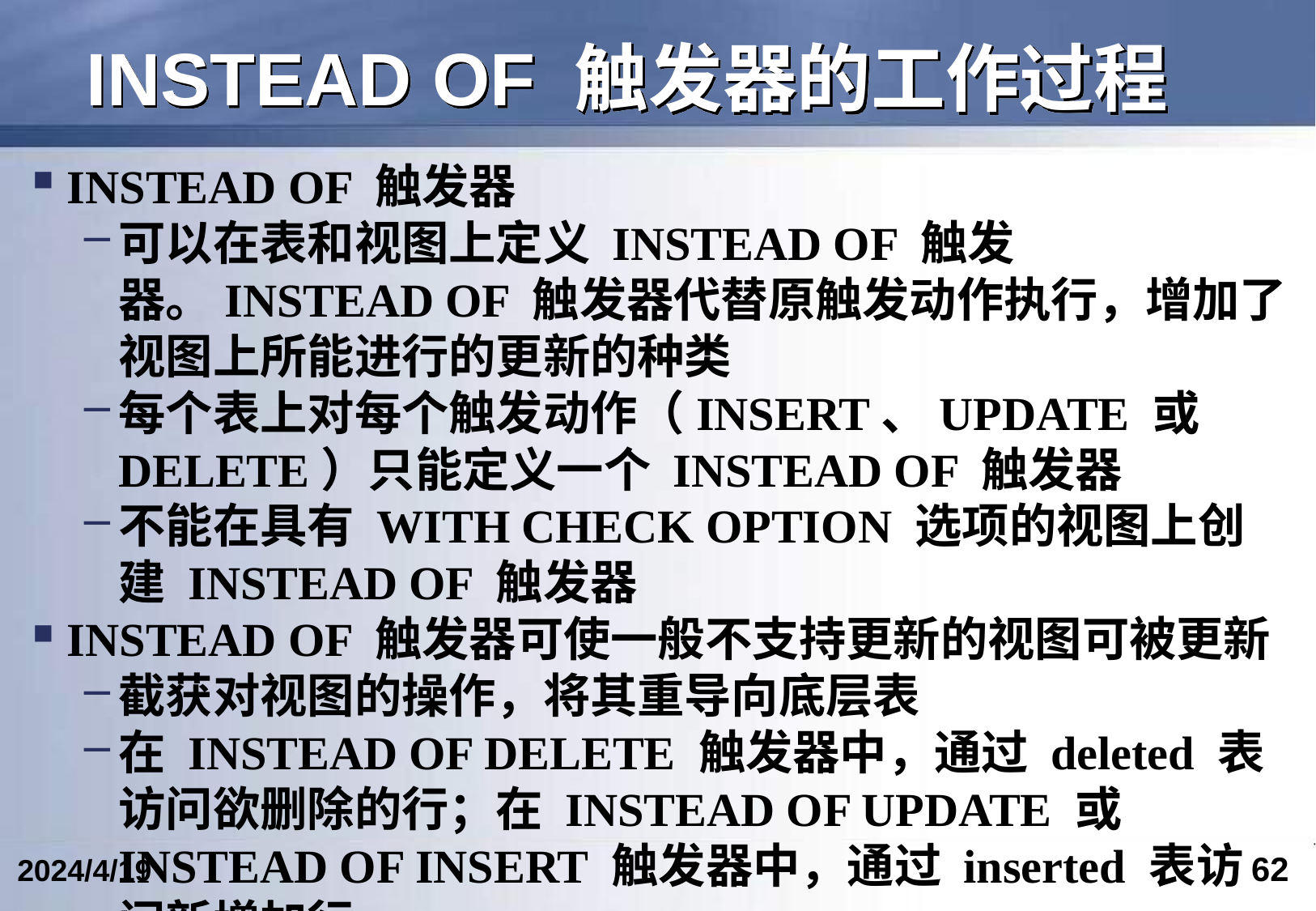

# INSTEAD OF 触发器的工作过程
INSTEAD OF 触发器
可以在表和视图上定义 INSTEAD OF 触发器。INSTEAD OF 触发器代替原触发动作执行，增加了视图上所能进行的更新的种类
每个表上对每个触发动作（INSERT、UPDATE 或 DELETE）只能定义一个 INSTEAD OF 触发器
不能在具有 WITH CHECK OPTION 选项的视图上创建 INSTEAD OF 触发器
INSTEAD OF 触发器可使一般不支持更新的视图可被更新
截获对视图的操作，将其重导向底层表
在 INSTEAD OF DELETE 触发器中，通过 deleted 表访问欲删除的行；在 INSTEAD OF UPDATE 或 INSTEAD OF INSERT 触发器中，通过 inserted 表访问新增加行
62
2024/4/19